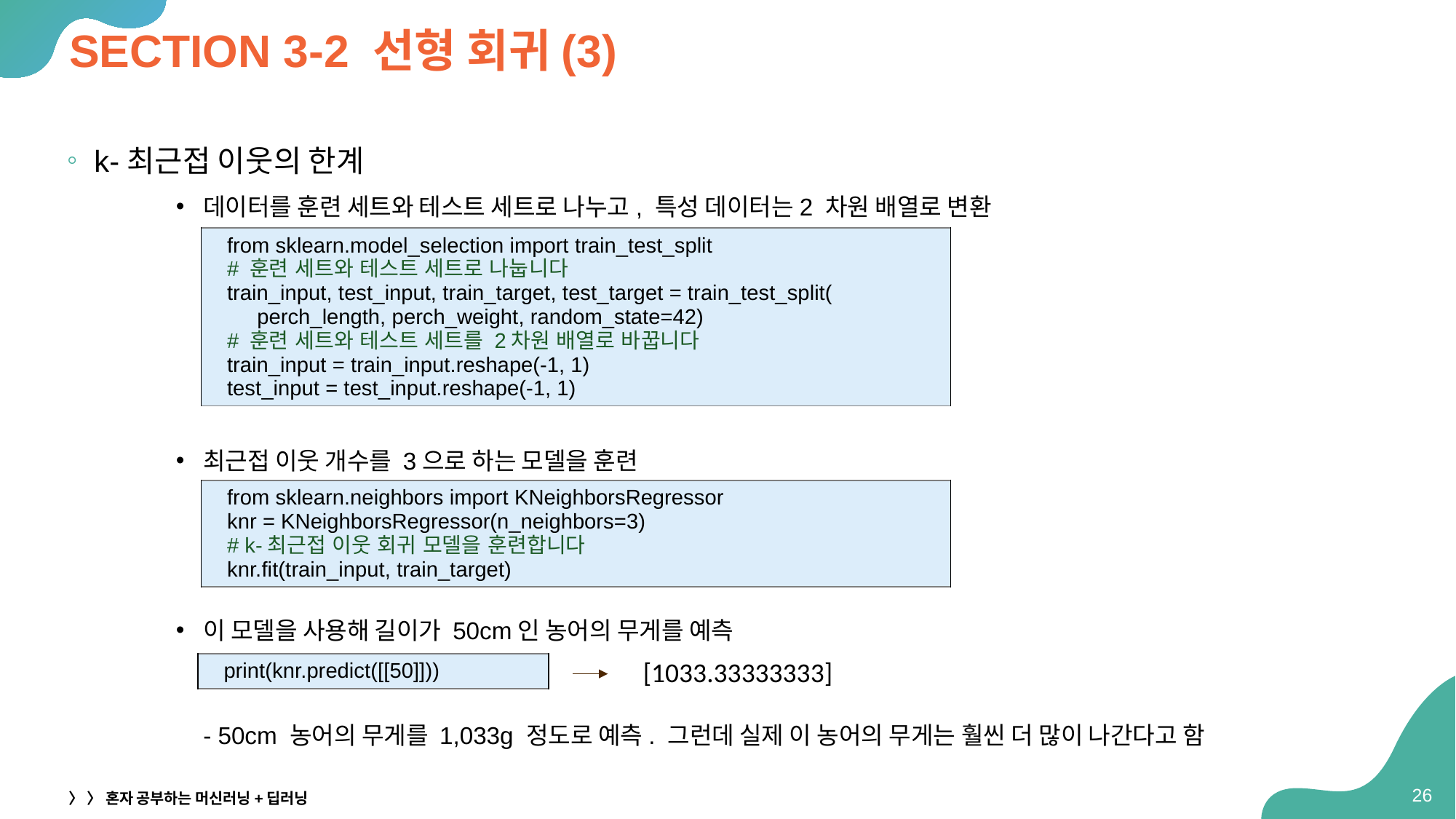

# SECTION 3-2 선형 회귀(3)
k-최근접 이웃의 한계
데이터를 훈련 세트와 테스트 세트로 나누고, 특성 데이터는2 차원 배열로 변환

최근접 이웃 개수를 3으로 하는 모델을 훈련

이 모델을 사용해 길이가 50cm인 농어의 무게를 예측
- 50cm 농어의 무게를 1,033g 정도로 예측. 그런데 실제 이 농어의 무게는 훨씬 더 많이 나간다고 함

| from sklearn.model\_selection import train\_test\_split # 훈련 세트와 테스트 세트로 나눕니다 train\_input, test\_input, train\_target, test\_target = train\_test\_split( perch\_length, perch\_weight, random\_state=42) # 훈련 세트와 테스트 세트를 2차원 배열로 바꿉니다 train\_input = train\_input.reshape(-1, 1) test\_input = test\_input.reshape(-1, 1) |
| --- |
| from sklearn.neighbors import KNeighborsRegressor knr = KNeighborsRegressor(n\_neighbors=3) # k-최근접 이웃 회귀 모델을 훈련합니다 knr.fit(train\_input, train\_target) |
| --- |
[1033.33333333]
| print(knr.predict([[50]])) |
| --- |
26
〉 〉 혼자 공부하는 머신러닝+딥러닝